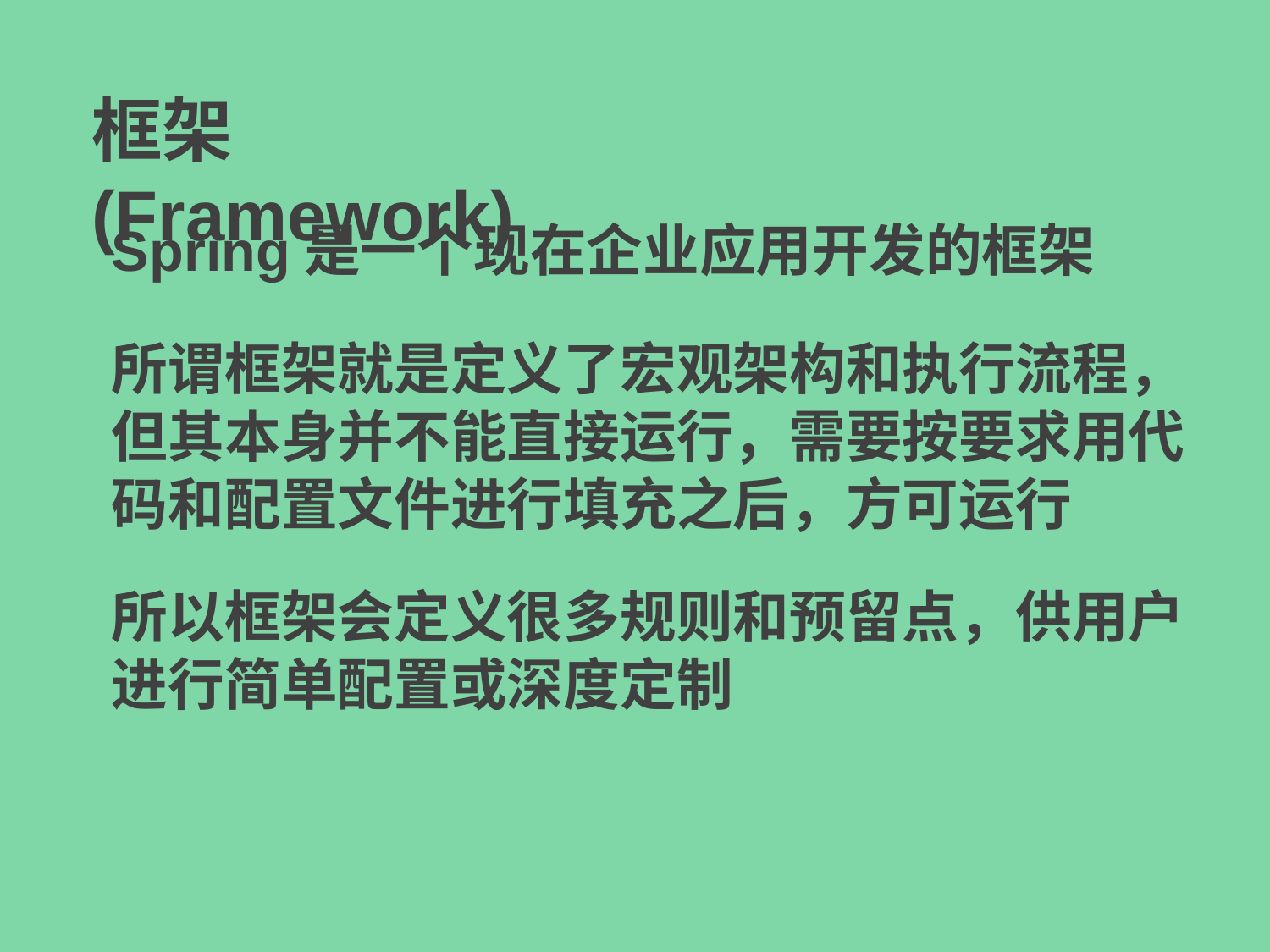

框架(Framework)
Spring是一个现在企业应用开发的框架
所谓框架就是定义了宏观架构和执行流程，但其本身并不能直接运行，需要按要求用代码和配置文件进行填充之后，方可运行
所以框架会定义很多规则和预留点，供用户进行简单配置或深度定制